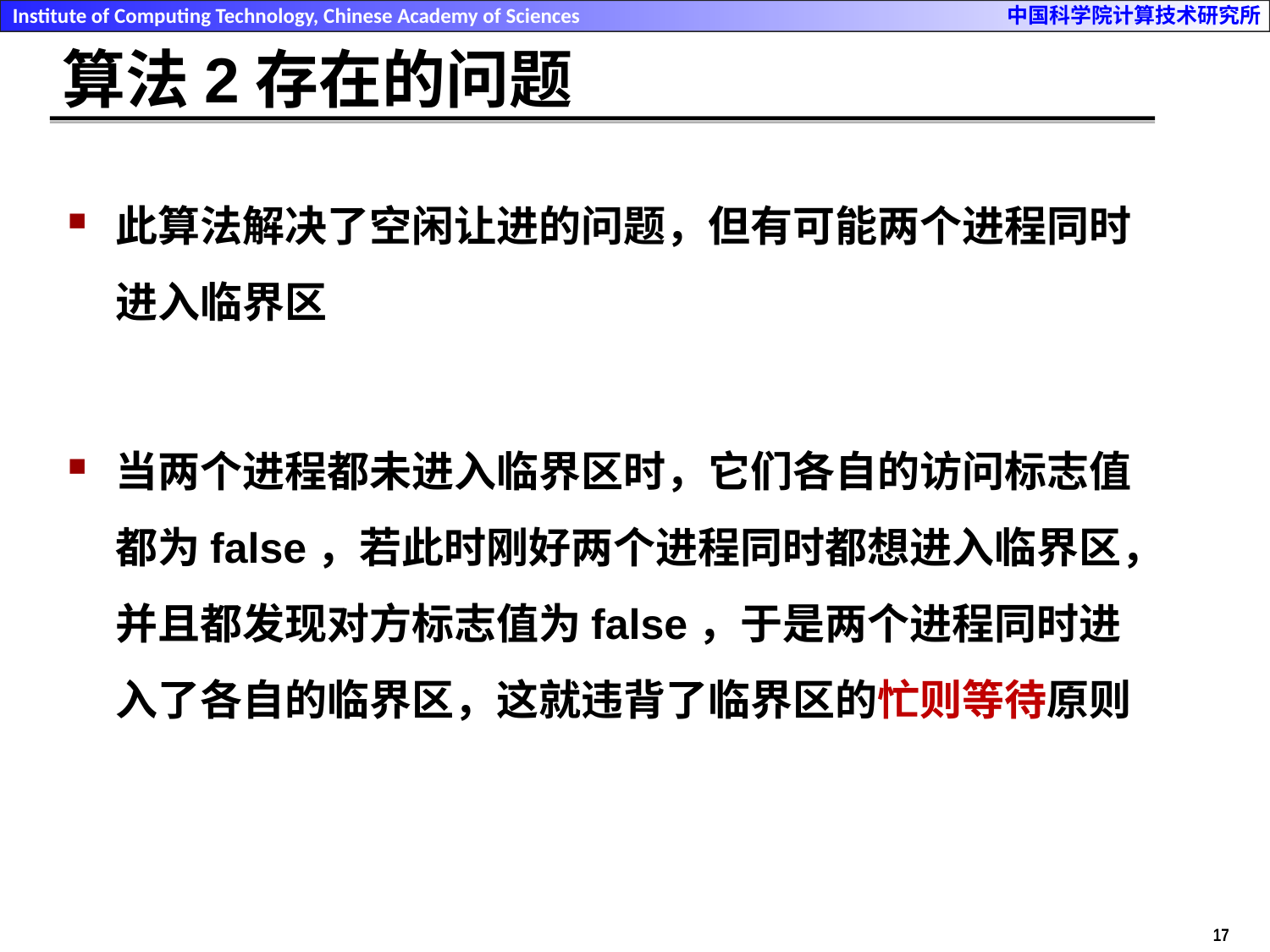

# 算法2存在的问题
此算法解决了空闲让进的问题，但有可能两个进程同时进入临界区

当两个进程都未进入临界区时，它们各自的访问标志值都为false，若此时刚好两个进程同时都想进入临界区，并且都发现对方标志值为false，于是两个进程同时进入了各自的临界区，这就违背了临界区的忙则等待原则